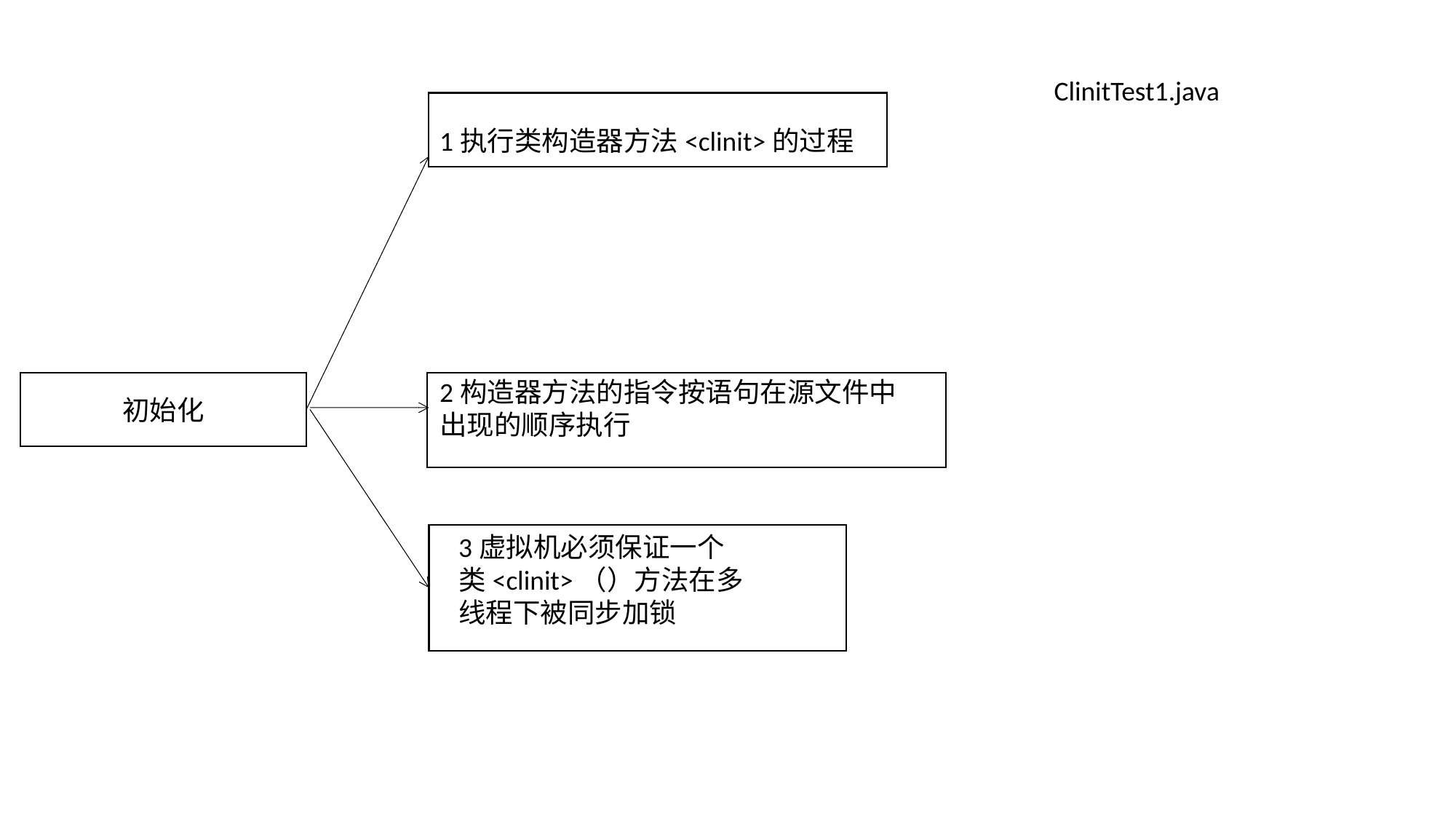

ClinitTest1.java

1执行类构造器方法<clinit>的过程

2构造器方法的指令按语句在源文件中出现的顺序执行
初始化

3虚拟机必须保证一个类<clinit>（）方法在多线程下被同步加锁